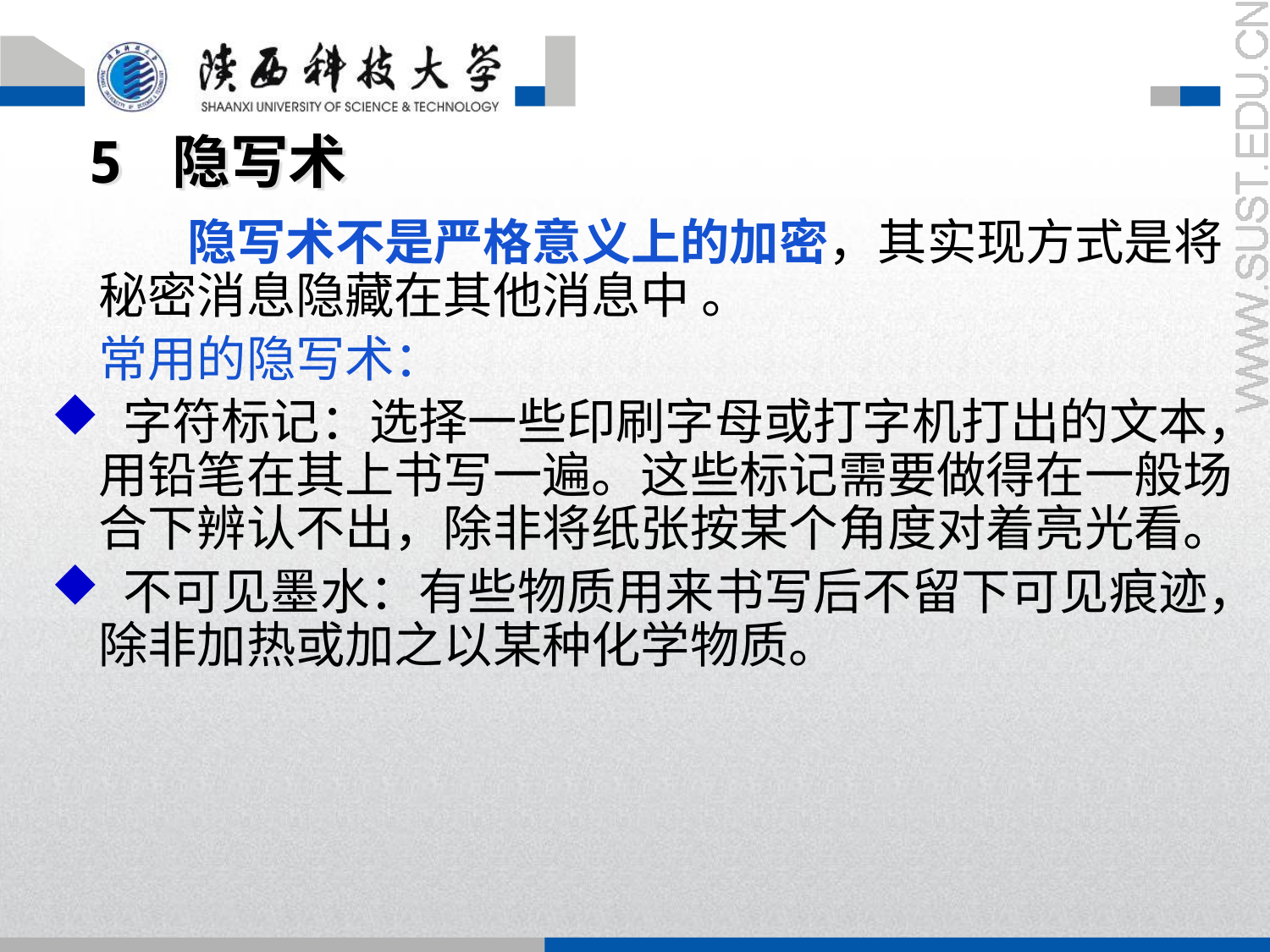

5 隐写术
	       隐写术不是严格意义上的加密，其实现方式是将秘密消息隐藏在其他消息中 。
	常用的隐写术：
 字符标记：选择一些印刷字母或打字机打出的文本，用铅笔在其上书写一遍。这些标记需要做得在一般场合下辨认不出，除非将纸张按某个角度对着亮光看。
 不可见墨水：有些物质用来书写后不留下可见痕迹，除非加热或加之以某种化学物质。